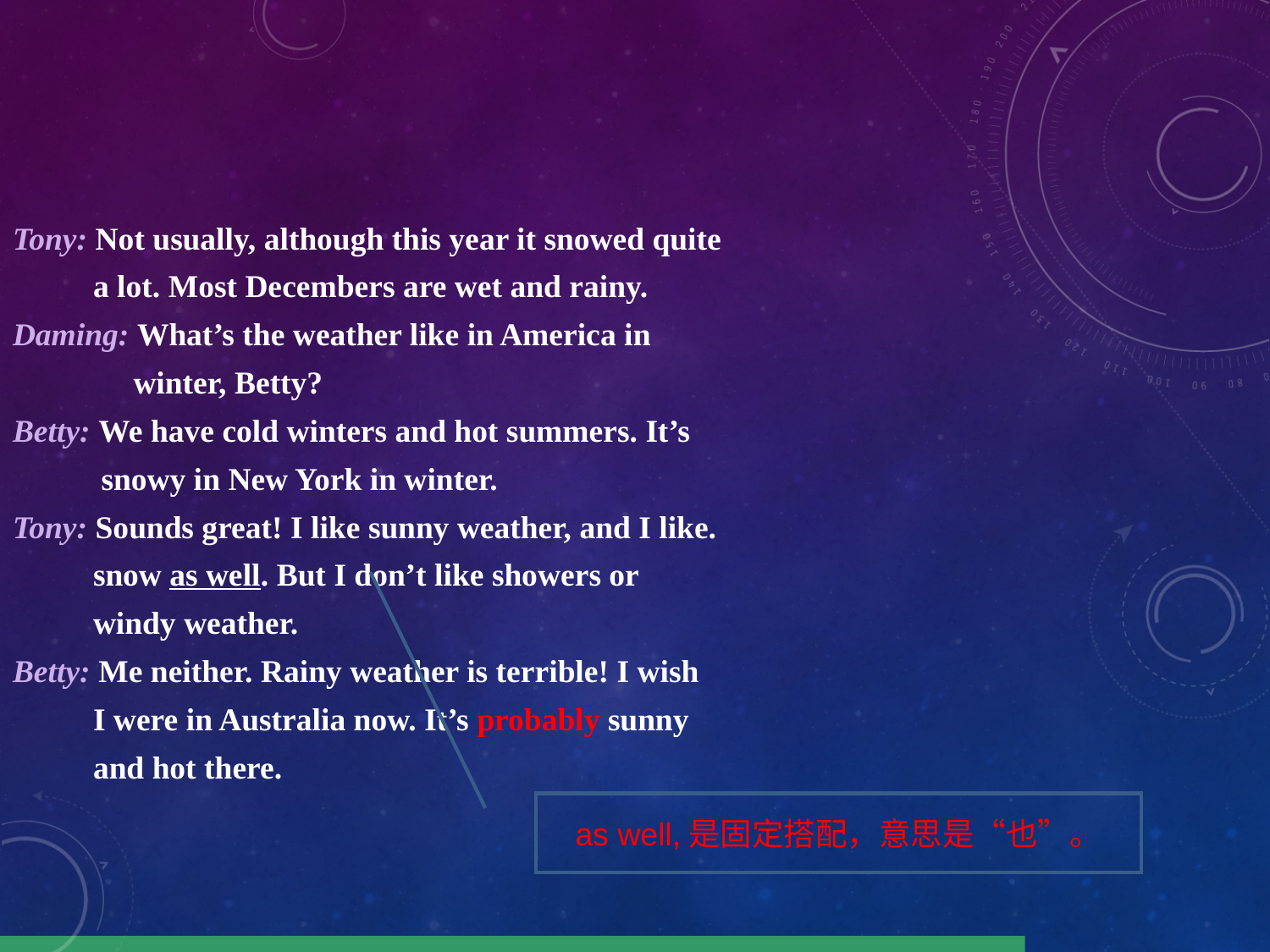

Tony: Not usually, although this year it snowed quite
          a lot. Most Decembers are wet and rainy.
Daming: What’s the weather like in America in
               winter, Betty?
Betty: We have cold winters and hot summers. It’s
           snowy in New York in winter.
Tony: Sounds great! I like sunny weather, and I like.
          snow as well. But I don’t like showers or
          windy weather.
Betty: Me neither. Rainy weather is terrible! I wish
          I were in Australia now. It’s probably sunny
          and hot there.

as well,是固定搭配，意思是“也”。